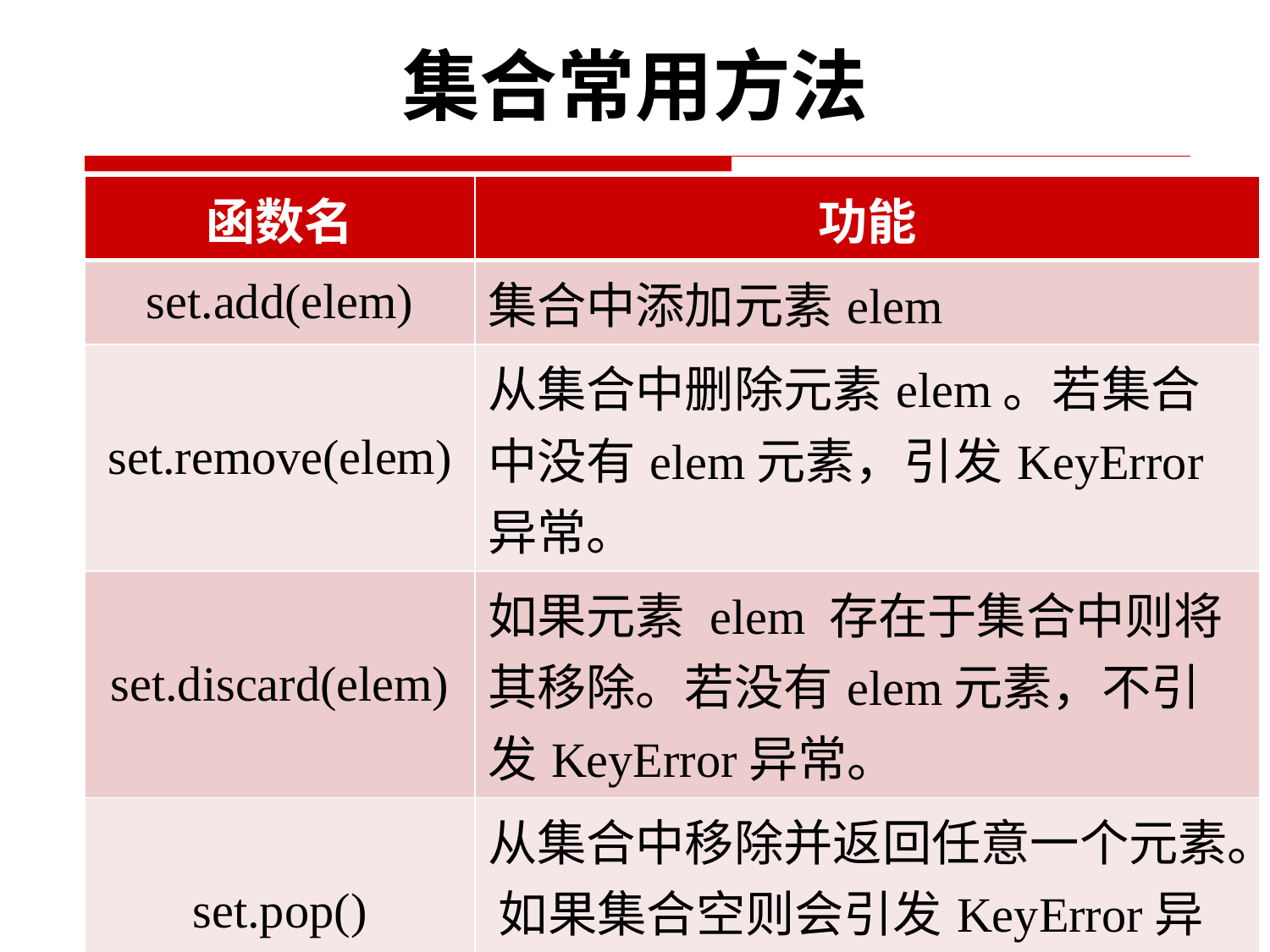

# 集合常用方法
| 函数名 | 功能 |
| --- | --- |
| set.add(elem) | 集合中添加元素elem |
| set.remove(elem) | 从集合中删除元素elem。若集合中没有elem元素，引发KeyError异常。 |
| set.discard(elem) | 如果元素 elem 存在于集合中则将其移除。若没有elem元素，不引发KeyError异常。 |
| set.pop() | 从集合中移除并返回任意一个元素。 如果集合空则会引发KeyError异常。 |
| set.clear() | 从集合中移除所有元素。空集合set() |
48